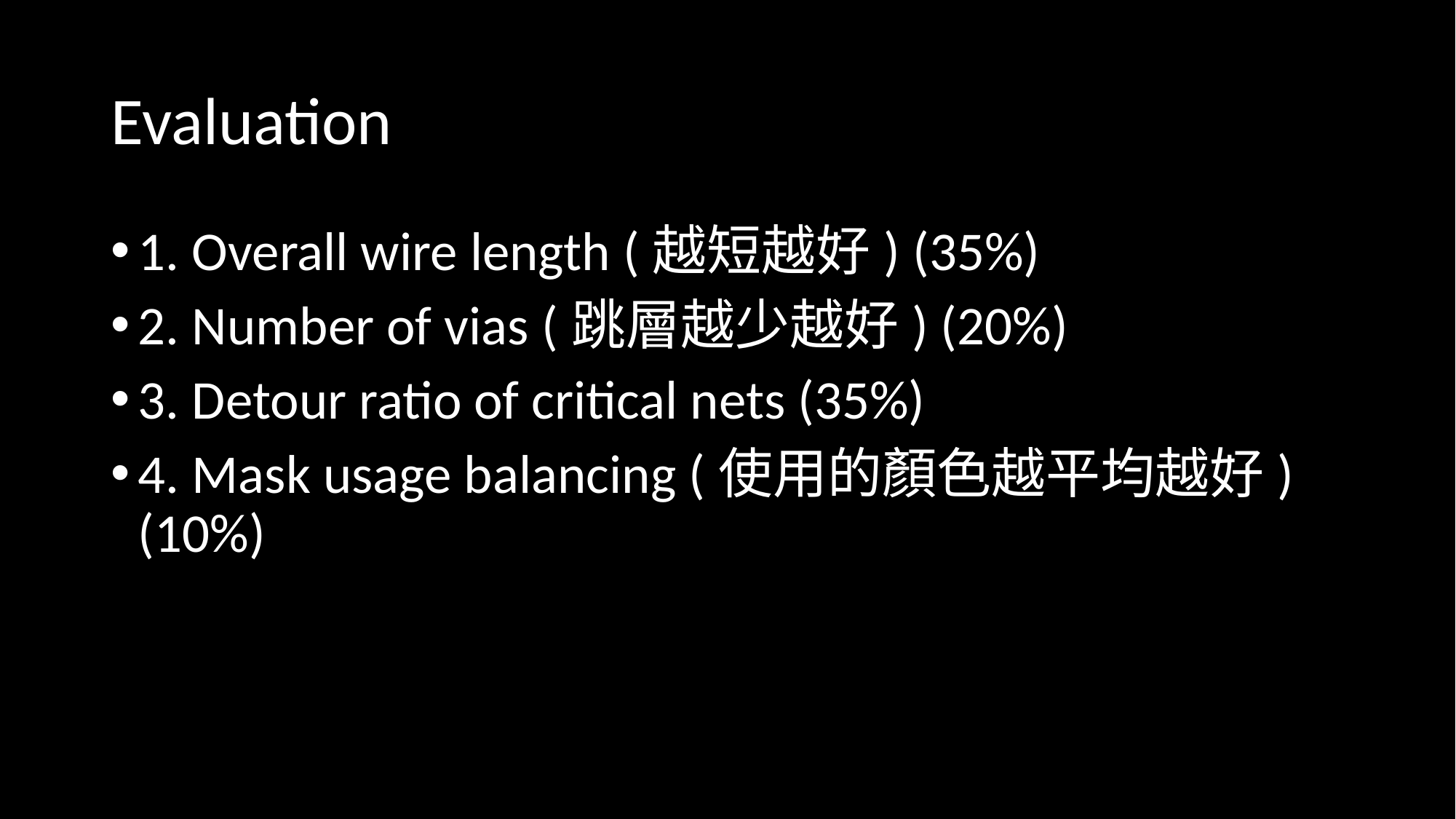

# Evaluation
1. Overall wire length (越短越好) (35%)
2. Number of vias (跳層越少越好) (20%)
3. Detour ratio of critical nets (35%)
4. Mask usage balancing (使用的顏色越平均越好) (10%)